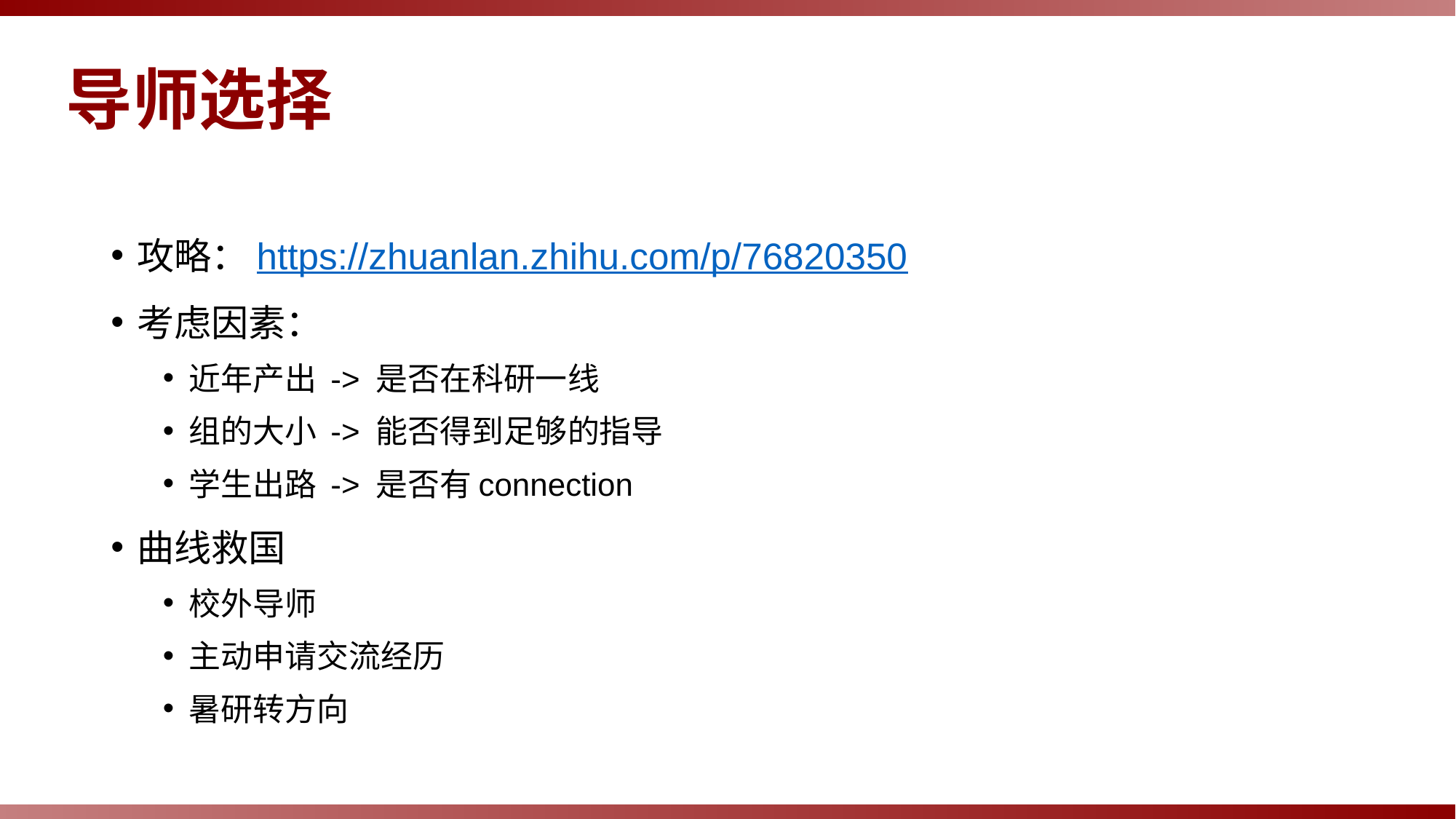

导师选择
攻略：https://zhuanlan.zhihu.com/p/76820350
考虑因素：
近年产出 -> 是否在科研一线
组的大小 -> 能否得到足够的指导
学生出路 -> 是否有connection
曲线救国
校外导师
主动申请交流经历
暑研转方向